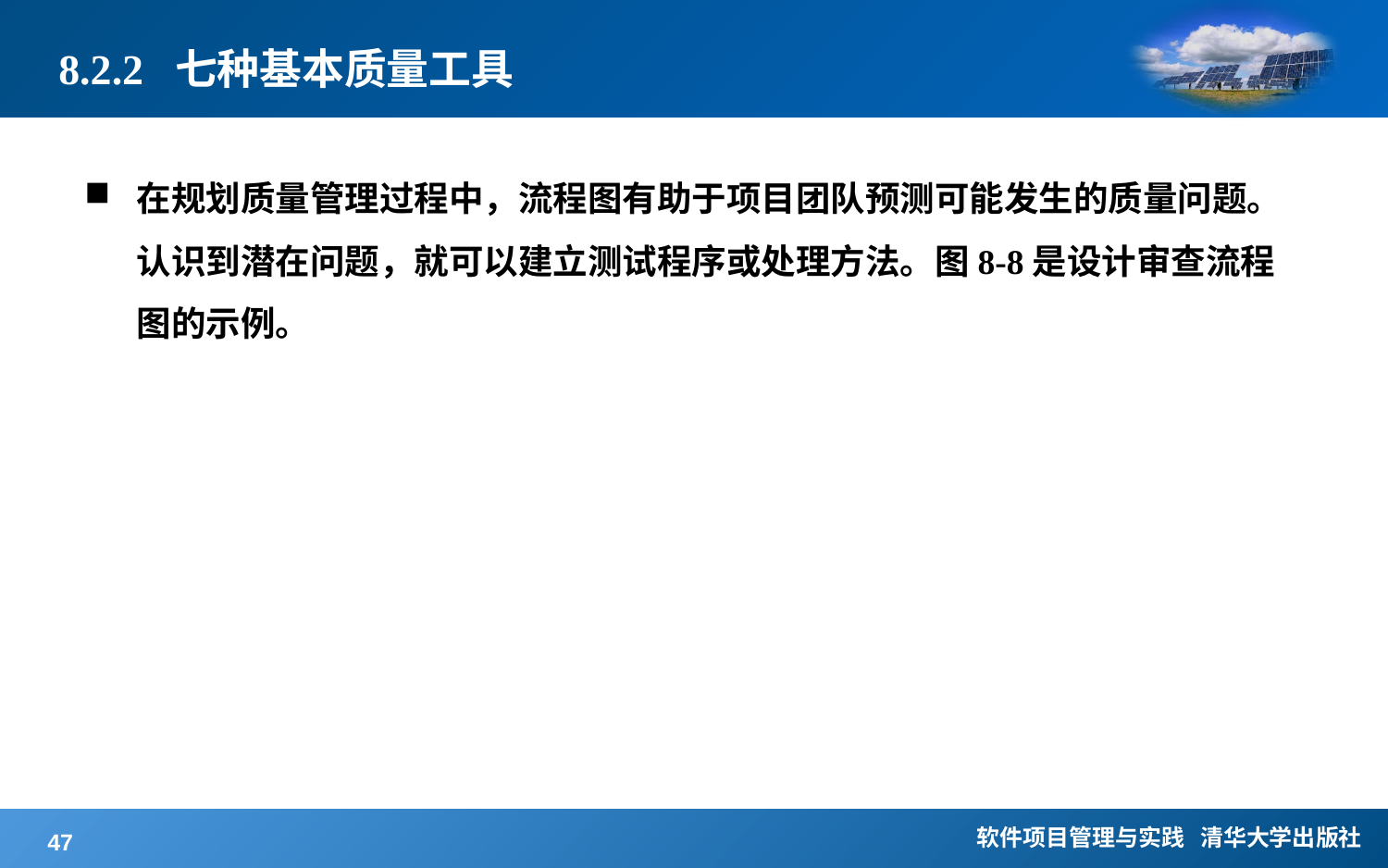

# 8.2.2  七种基本质量工具
在规划质量管理过程中，流程图有助于项目团队预测可能发生的质量问题。认识到潜在问题，就可以建立测试程序或处理方法。图8-8是设计审查流程图的示例。